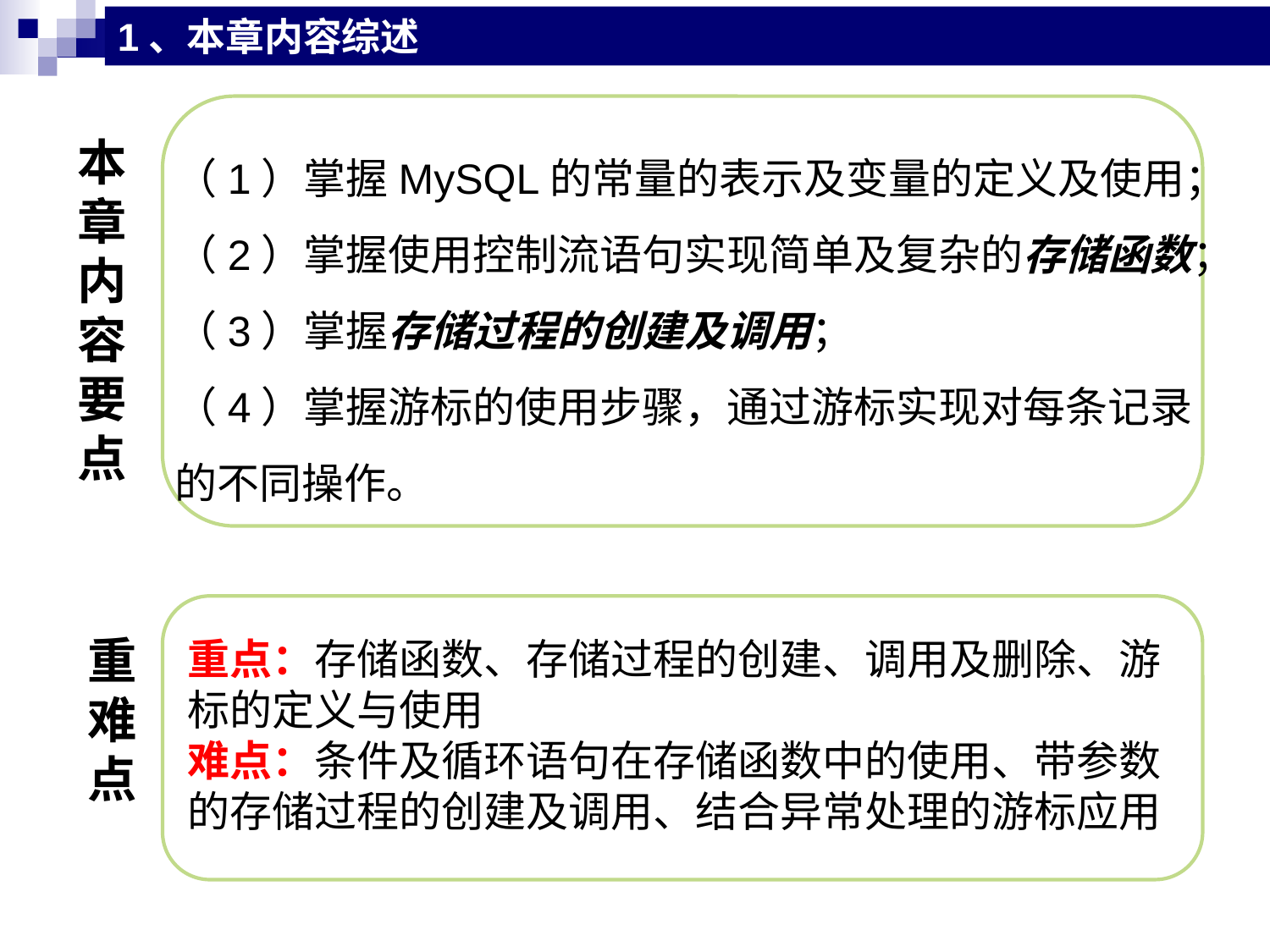

1、本章内容综述

（1）掌握MySQL的常量的表示及变量的定义及使用；
（2）掌握使用控制流语句实现简单及复杂的存储函数；
（3）掌握存储过程的创建及调用；
（4）掌握游标的使用步骤，通过游标实现对每条记录的不同操作。

本章内容要点

重难点
重点：存储函数、存储过程的创建、调用及删除、游标的定义与使用
难点：条件及循环语句在存储函数中的使用、带参数的存储过程的创建及调用、结合异常处理的游标应用